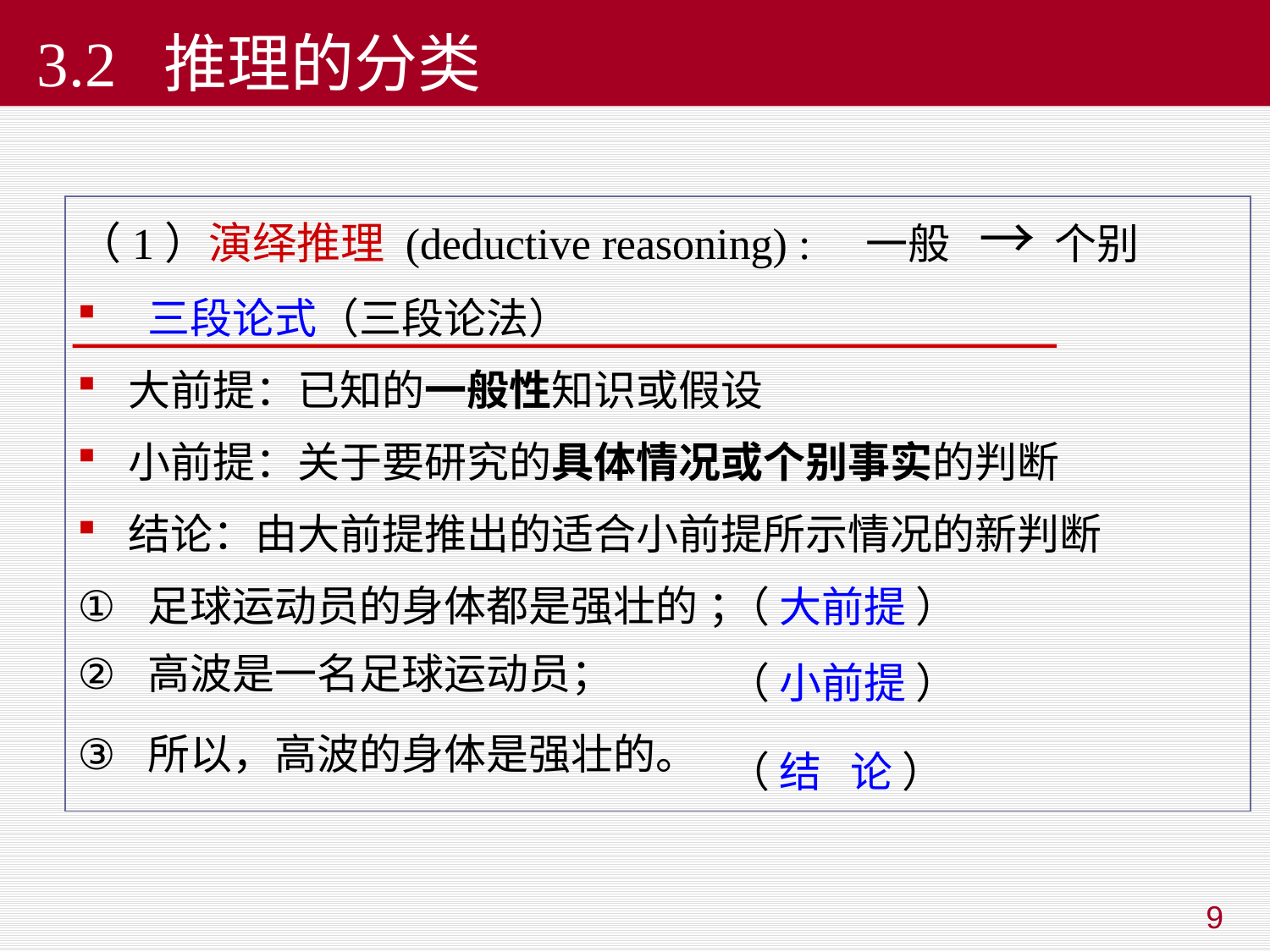

# 3.2  推理的分类
（1）演绎推理 (deductive reasoning) :    一般   →  个别
 三段论式（三段论法）
大前提：已知的一般性知识或假设
小前提：关于要研究的具体情况或个别事实的判断
结论：由大前提推出的适合小前提所示情况的新判断
 足球运动员的身体都是强壮的 ；
 高波是一名足球运动员；
 所以，高波的身体是强壮的。

（ 大前提 ）
（ 小前提 ）
（ 结   论 ）
9